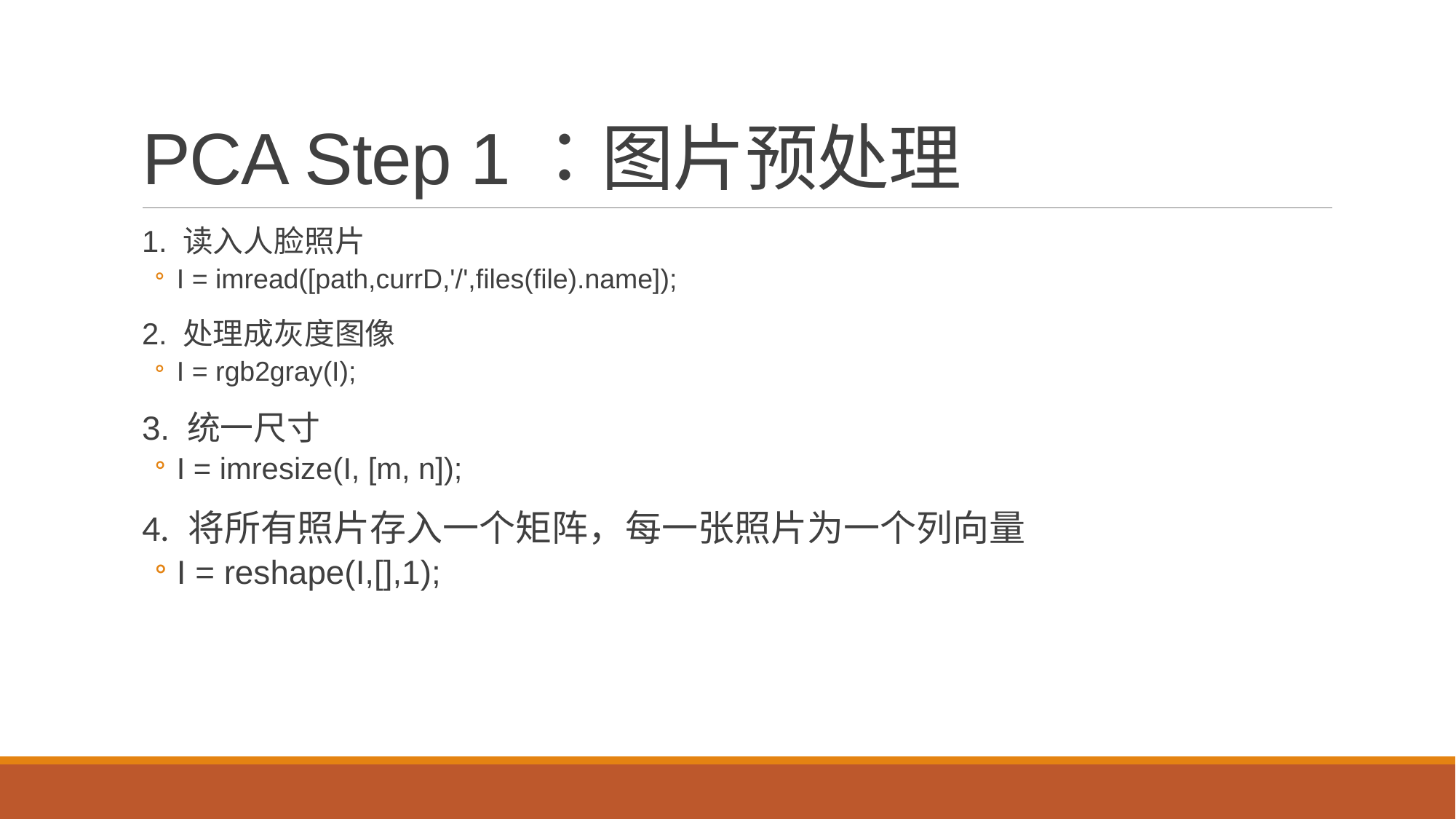

# PCA Step 1：图片预处理
1. 读入人脸照片
I = imread([path,currD,'/',files(file).name]);
2. 处理成灰度图像
I = rgb2gray(I);
3. 统一尺寸
I = imresize(I, [m, n]);
4. 将所有照片存入一个矩阵，每一张照片为一个列向量
I = reshape(I,[],1);